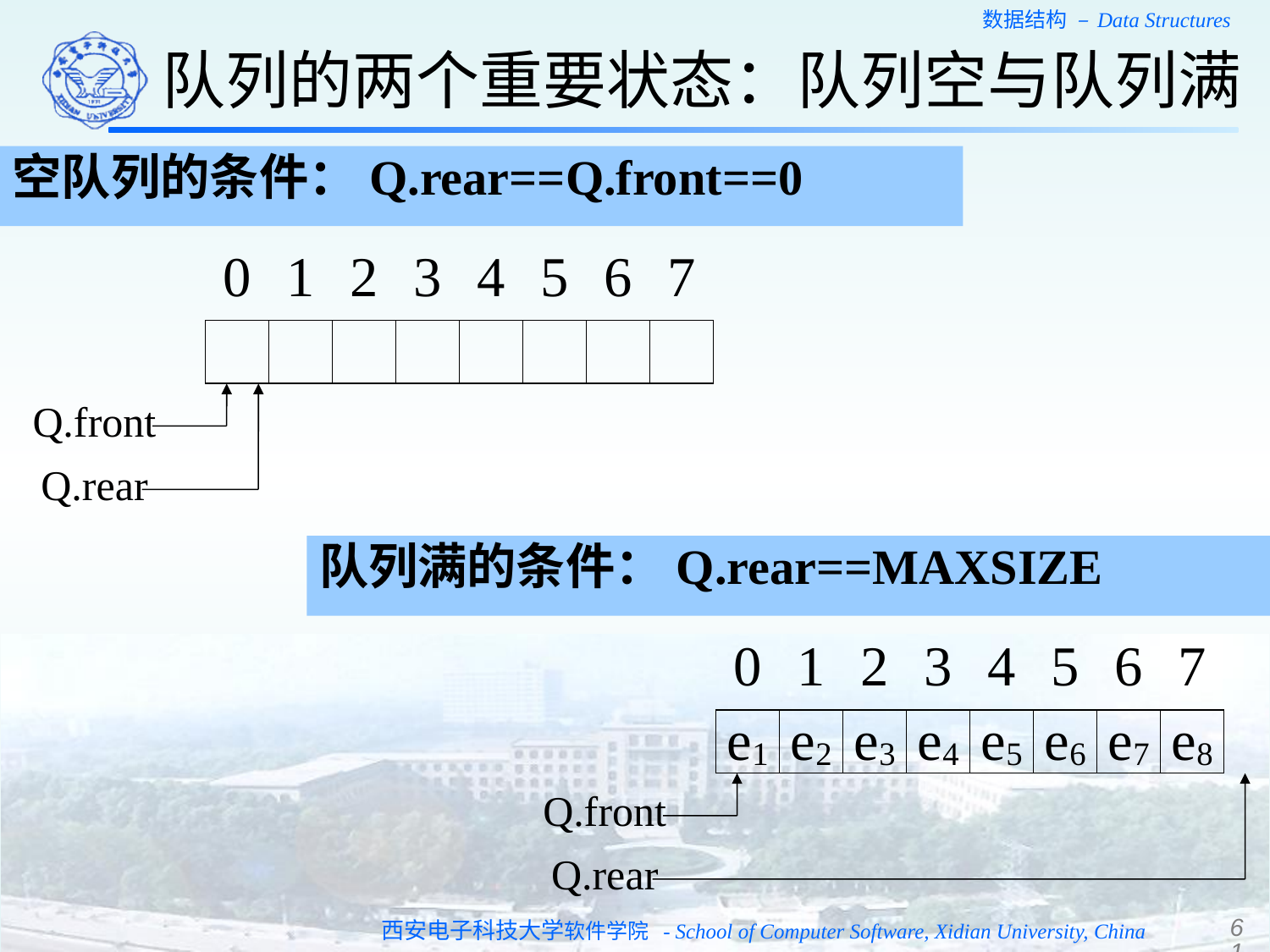

队列的两个重要状态：队列空与队列满
空队列的条件：Q.rear==Q.front==0
0
1
2
3
4
5
6
7

Q.front

Q.rear

队列满的条件：Q.rear==MAXSIZE
0
1
2
3
4
5
6
7
e1
e2
e3
e4
e5
e6
e7
e8

Q.front

Q.rear

61